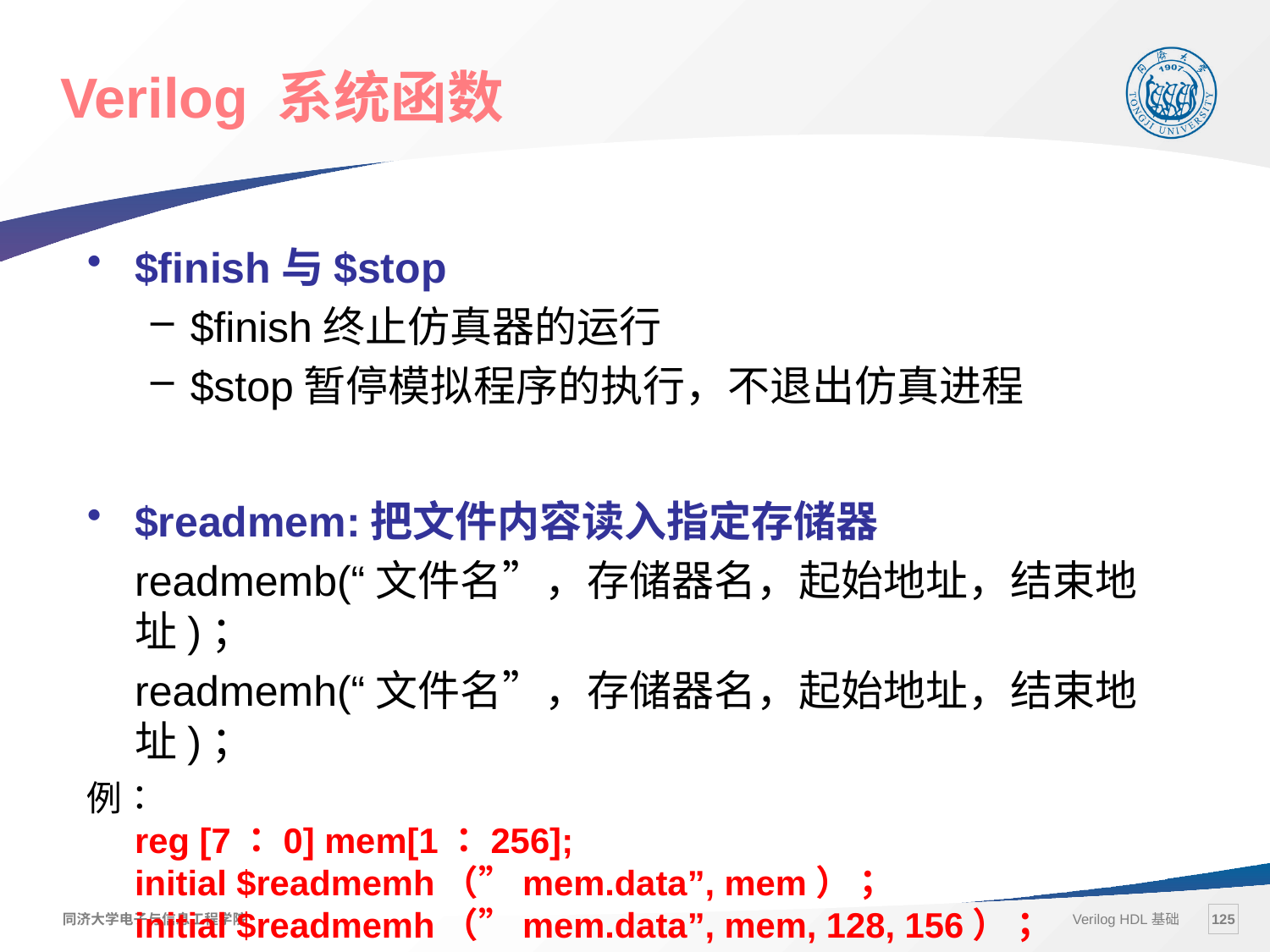

# Verilog 系统函数
$finish与$stop
$finish终止仿真器的运行
$stop暂停模拟程序的执行，不退出仿真进程

$readmem:把文件内容读入指定存储器
 	readmemb(“文件名”，存储器名，起始地址，结束地址)；
 	readmemh(“文件名”，存储器名，起始地址，结束地址)；
例：
	reg [7：0] mem[1：256];
	initial $readmemh（”mem.data”, mem）；
	initial $readmemh（”mem.data”, mem, 128, 156）；